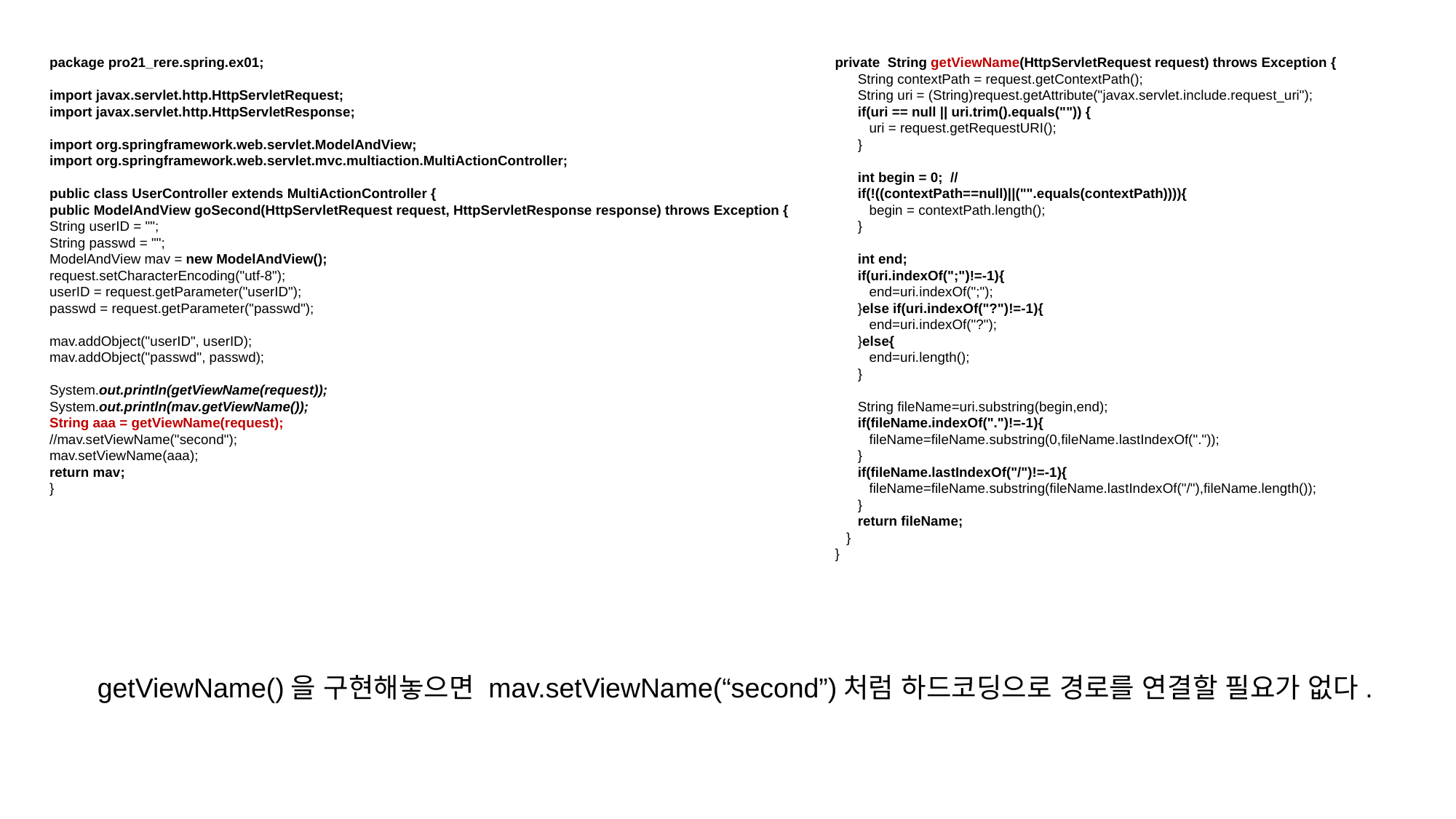

package pro21_rere.spring.ex01;

import javax.servlet.http.HttpServletRequest;
import javax.servlet.http.HttpServletResponse;

import org.springframework.web.servlet.ModelAndView;
import org.springframework.web.servlet.mvc.multiaction.MultiActionController;

public class UserController extends MultiActionController {
public ModelAndView goSecond(HttpServletRequest request, HttpServletResponse response) throws Exception {
String userID = "";
String passwd = "";
ModelAndView mav = new ModelAndView();
request.setCharacterEncoding("utf-8");
userID = request.getParameter("userID");
passwd = request.getParameter("passwd");

mav.addObject("userID", userID);
mav.addObject("passwd", passwd);

System.out.println(getViewName(request));
System.out.println(mav.getViewName());
String aaa = getViewName(request);
//mav.setViewName("second");
mav.setViewName(aaa);
return mav;
}
private  String getViewName(HttpServletRequest request) throws Exception {
      String contextPath = request.getContextPath();
      String uri = (String)request.getAttribute("javax.servlet.include.request_uri");
      if(uri == null || uri.trim().equals("")) {
         uri = request.getRequestURI();
      }

      int begin = 0;  //
      if(!((contextPath==null)||("".equals(contextPath)))){
         begin = contextPath.length();
      }

      int end;
      if(uri.indexOf(";")!=-1){
         end=uri.indexOf(";");
      }else if(uri.indexOf("?")!=-1){
         end=uri.indexOf("?");
      }else{
         end=uri.length();
      }

      String fileName=uri.substring(begin,end);
      if(fileName.indexOf(".")!=-1){
         fileName=fileName.substring(0,fileName.lastIndexOf("."));
      }
      if(fileName.lastIndexOf("/")!=-1){
         fileName=fileName.substring(fileName.lastIndexOf("/"),fileName.length());
      }
      return fileName;
   }
}
getViewName()을 구현해놓으면 mav.setViewName(“second”)처럼 하드코딩으로 경로를 연결할 필요가 없다.